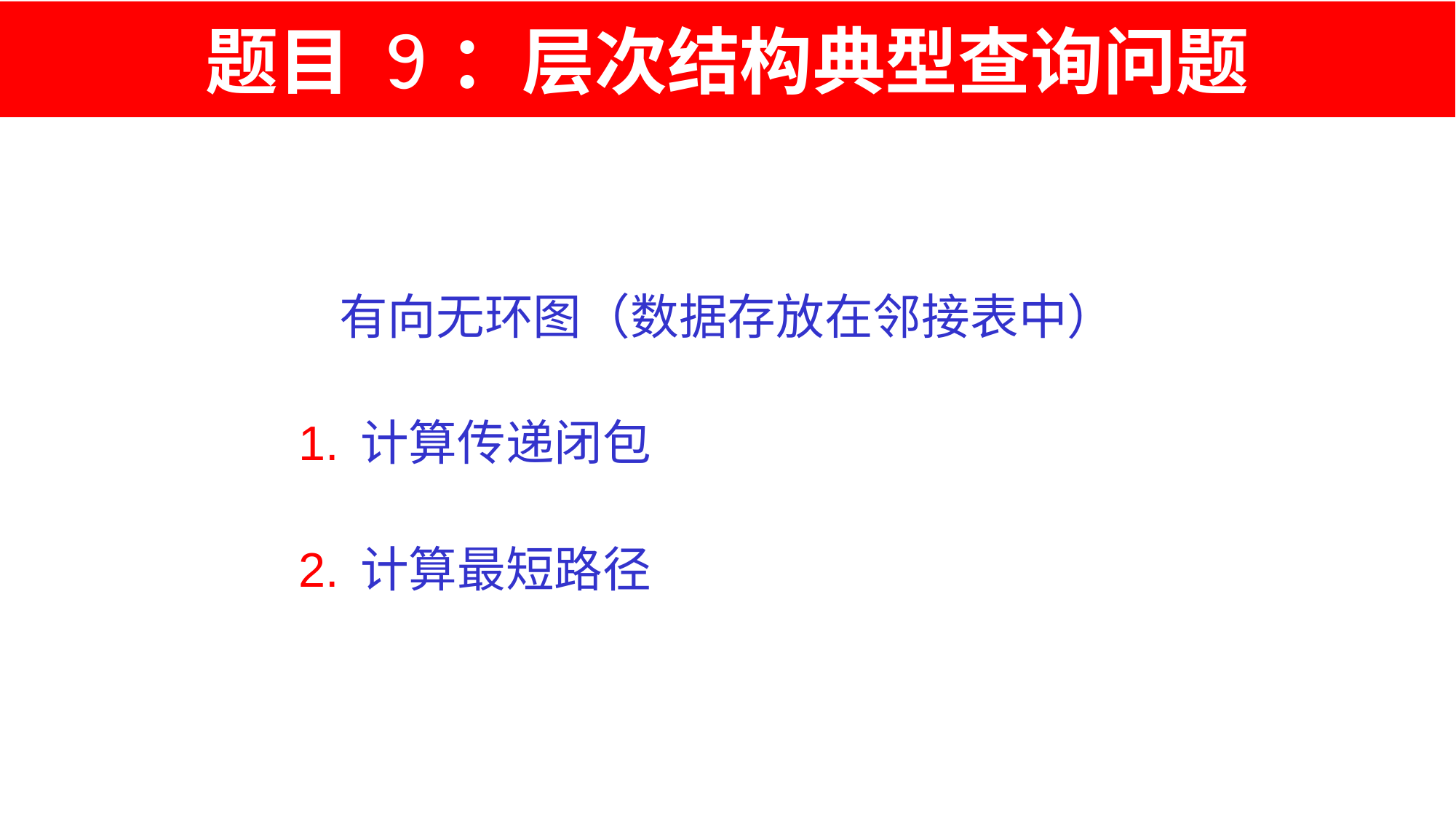

# 题目 9：层次结构典型查询问题
有向无环图（数据存放在邻接表中）
计算传递闭包
计算最短路径